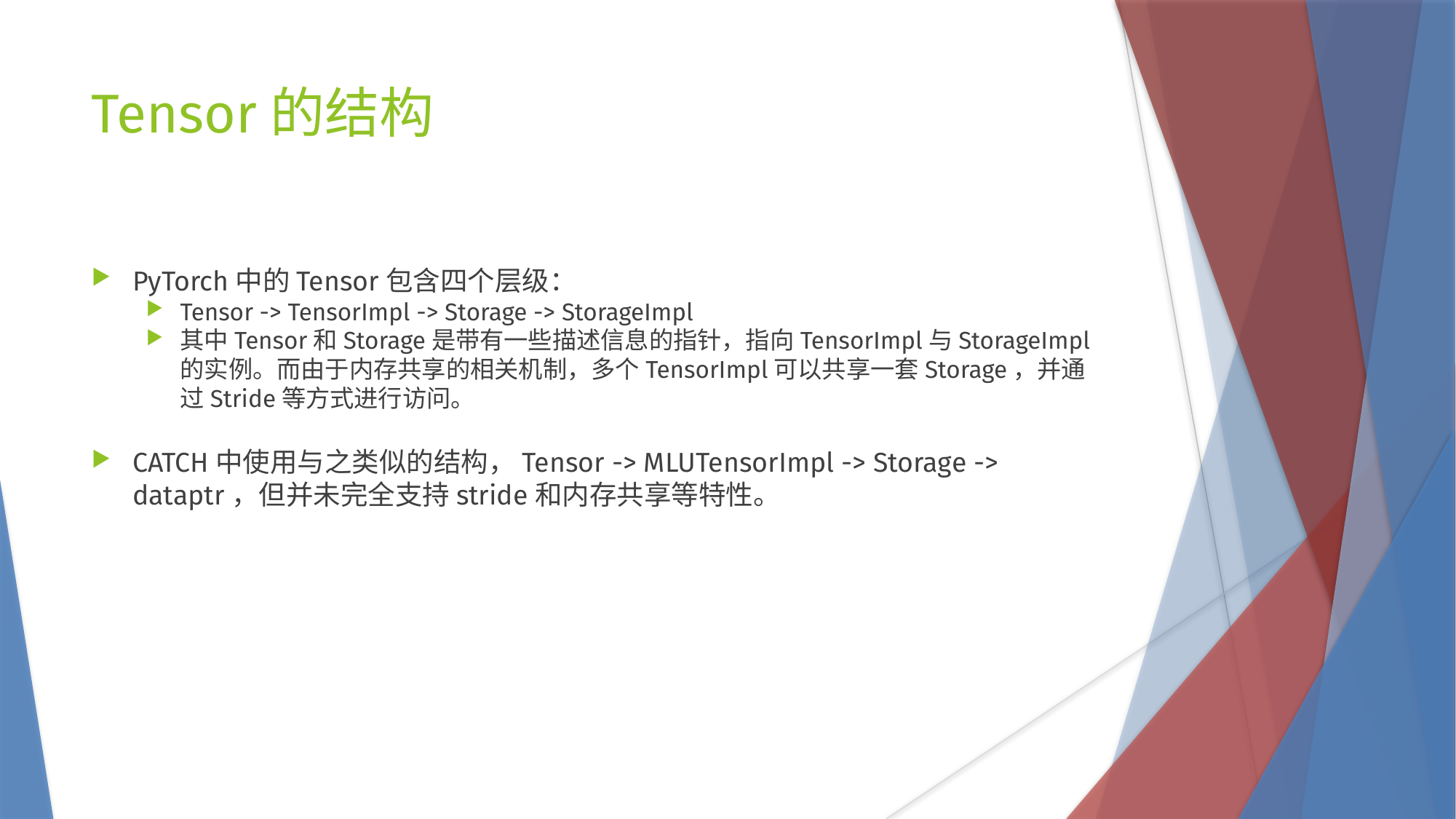

Tensor的结构
PyTorch中的Tensor包含四个层级：
Tensor -> TensorImpl -> Storage -> StorageImpl
其中Tensor和Storage是带有一些描述信息的指针，指向TensorImpl与StorageImpl的实例。而由于内存共享的相关机制，多个TensorImpl可以共享一套Storage，并通过Stride等方式进行访问。

CATCH中使用与之类似的结构，Tensor -> MLUTensorImpl -> Storage -> dataptr，但并未完全支持stride和内存共享等特性。